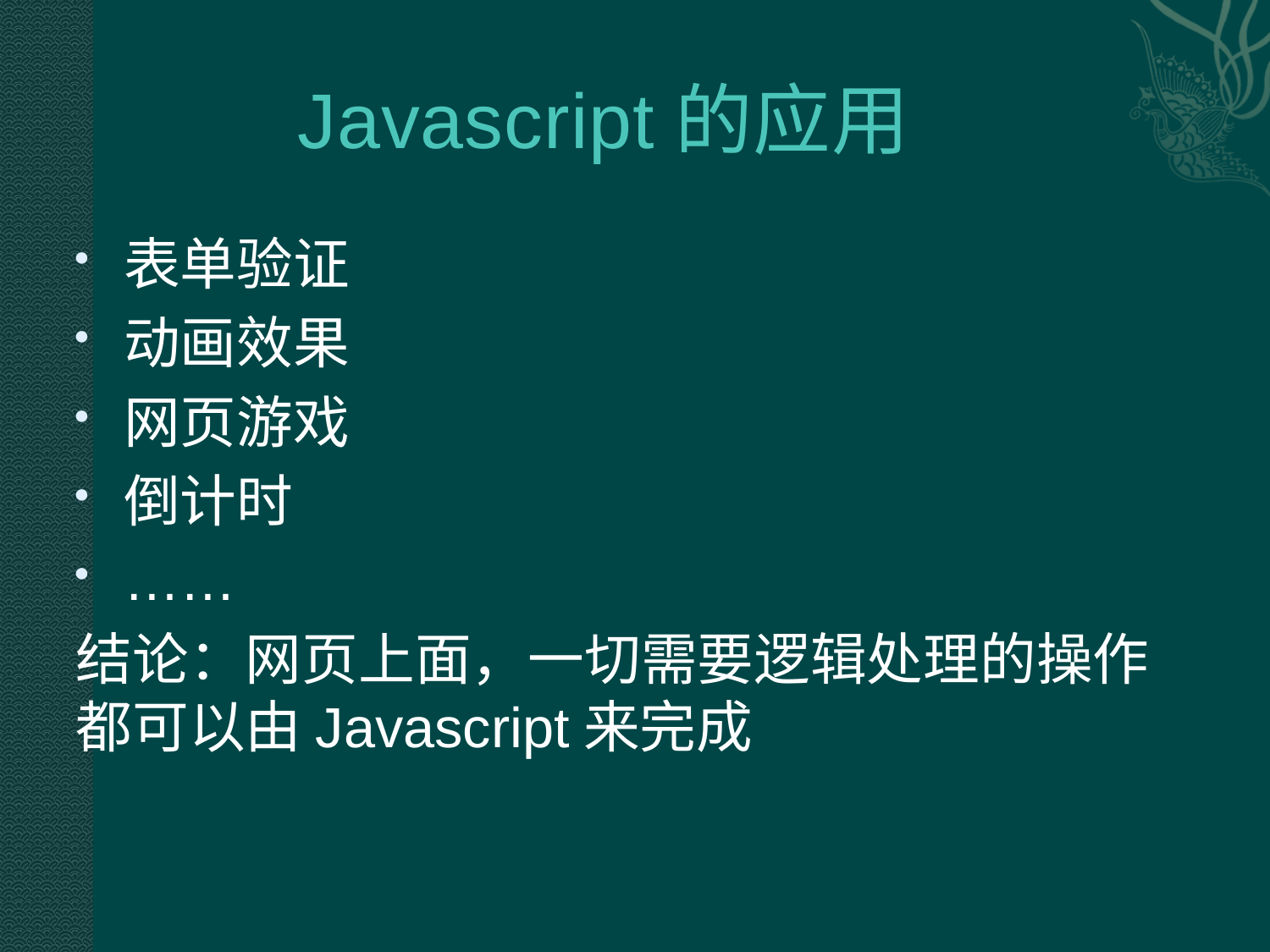

# Javascript的应用
表单验证
动画效果
网页游戏
倒计时
……
结论：网页上面，一切需要逻辑处理的操作都可以由Javascript来完成